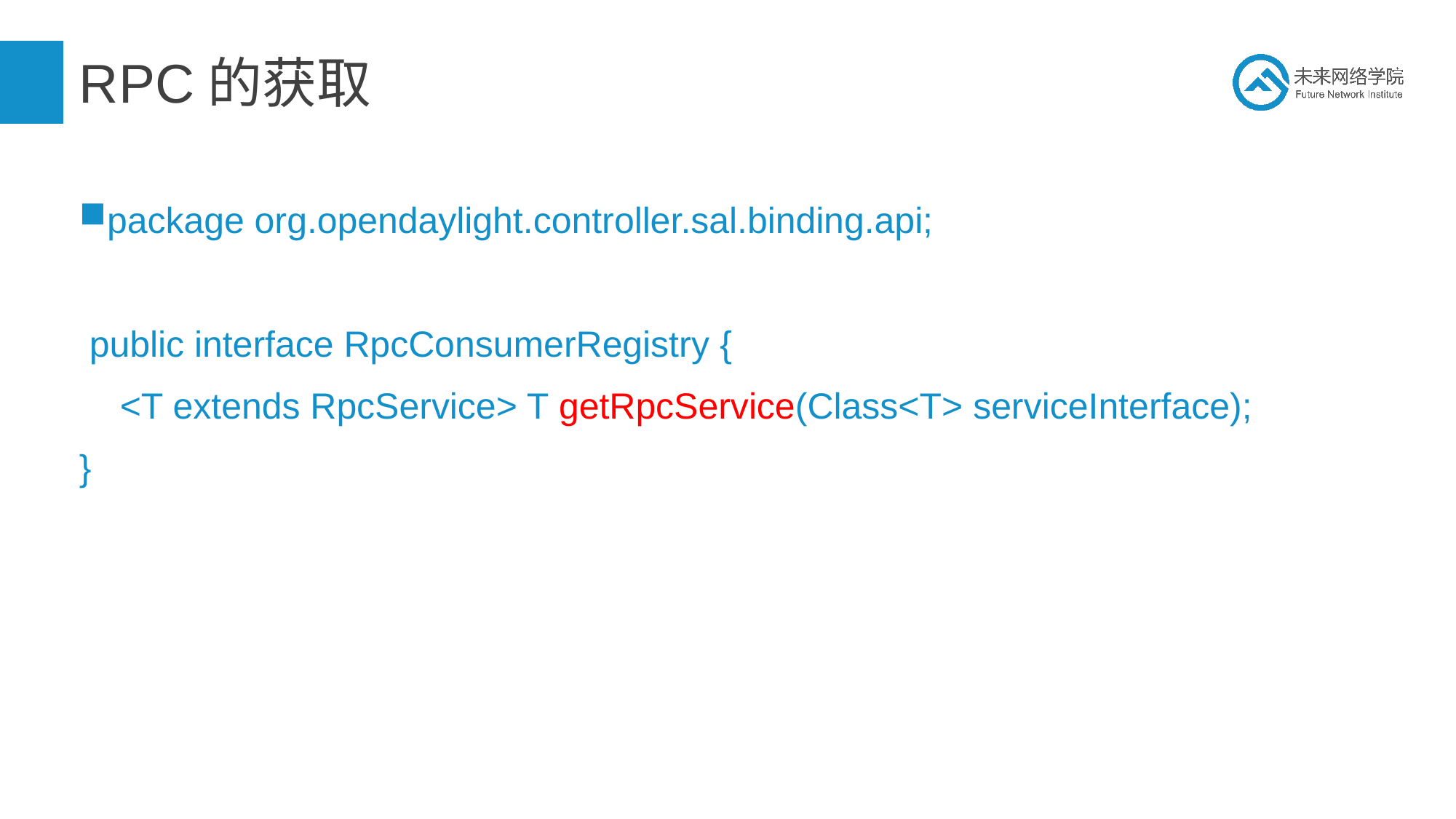

# RPC的获取
package org.opendaylight.controller.sal.binding.api;

 public interface RpcConsumerRegistry {
    <T extends RpcService> T getRpcService(Class<T> serviceInterface);
}